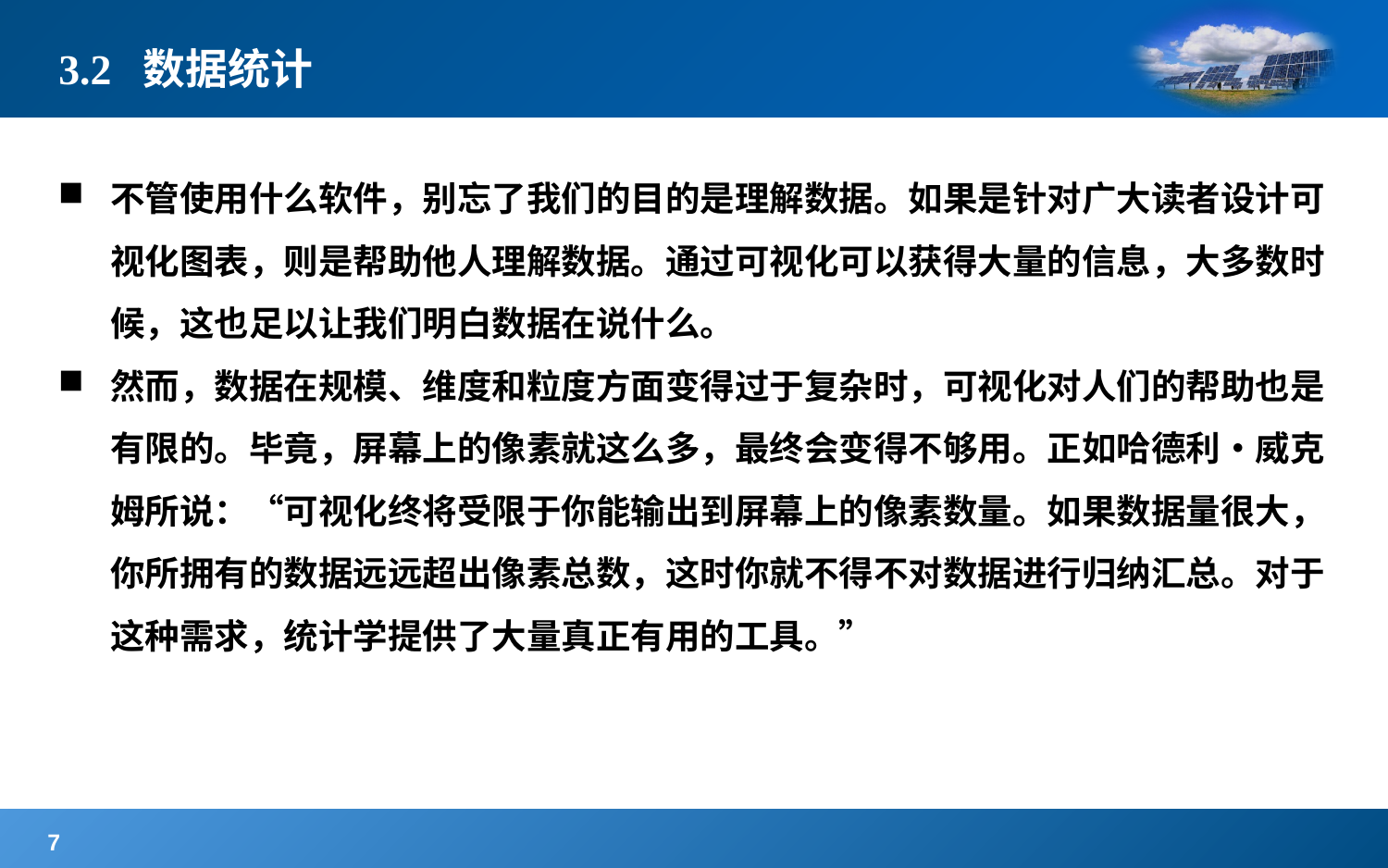

# 3.2  数据统计
不管使用什么软件，别忘了我们的目的是理解数据。如果是针对广大读者设计可视化图表，则是帮助他人理解数据。通过可视化可以获得大量的信息，大多数时候，这也足以让我们明白数据在说什么。
然而，数据在规模、维度和粒度方面变得过于复杂时，可视化对人们的帮助也是有限的。毕竟，屏幕上的像素就这么多，最终会变得不够用。正如哈德利•威克姆所说：“可视化终将受限于你能输出到屏幕上的像素数量。如果数据量很大，你所拥有的数据远远超出像素总数，这时你就不得不对数据进行归纳汇总。对于这种需求，统计学提供了大量真正有用的工具。”